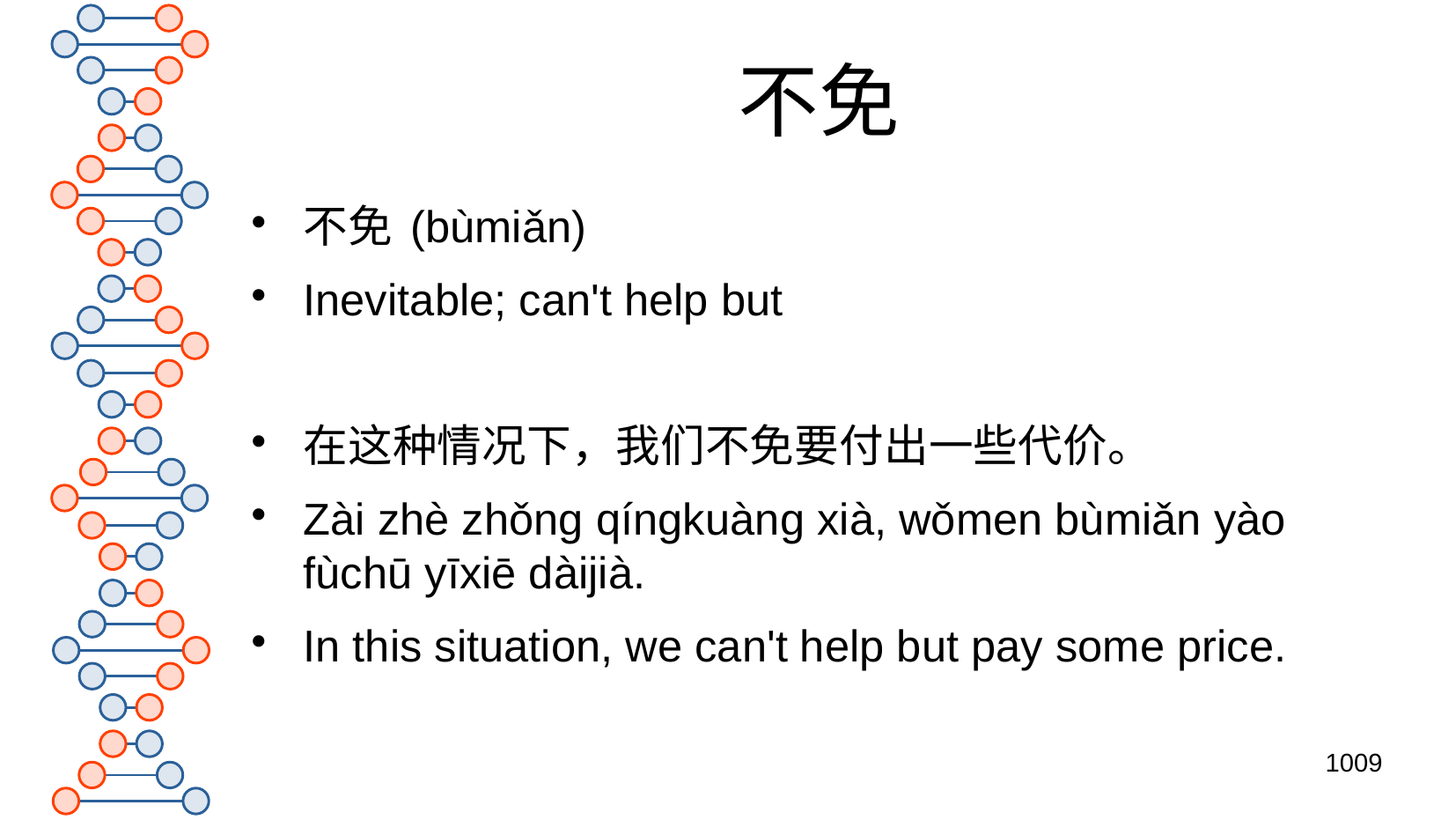

# 不免
不免 (bùmiǎn)
Inevitable; can't help but

在这种情况下，我们不免要付出一些代价。
Zài zhè zhǒng qíngkuàng xià, wǒmen bùmiǎn yào fùchū yīxiē dàijià.
In this situation, we can't help but pay some price.

1009